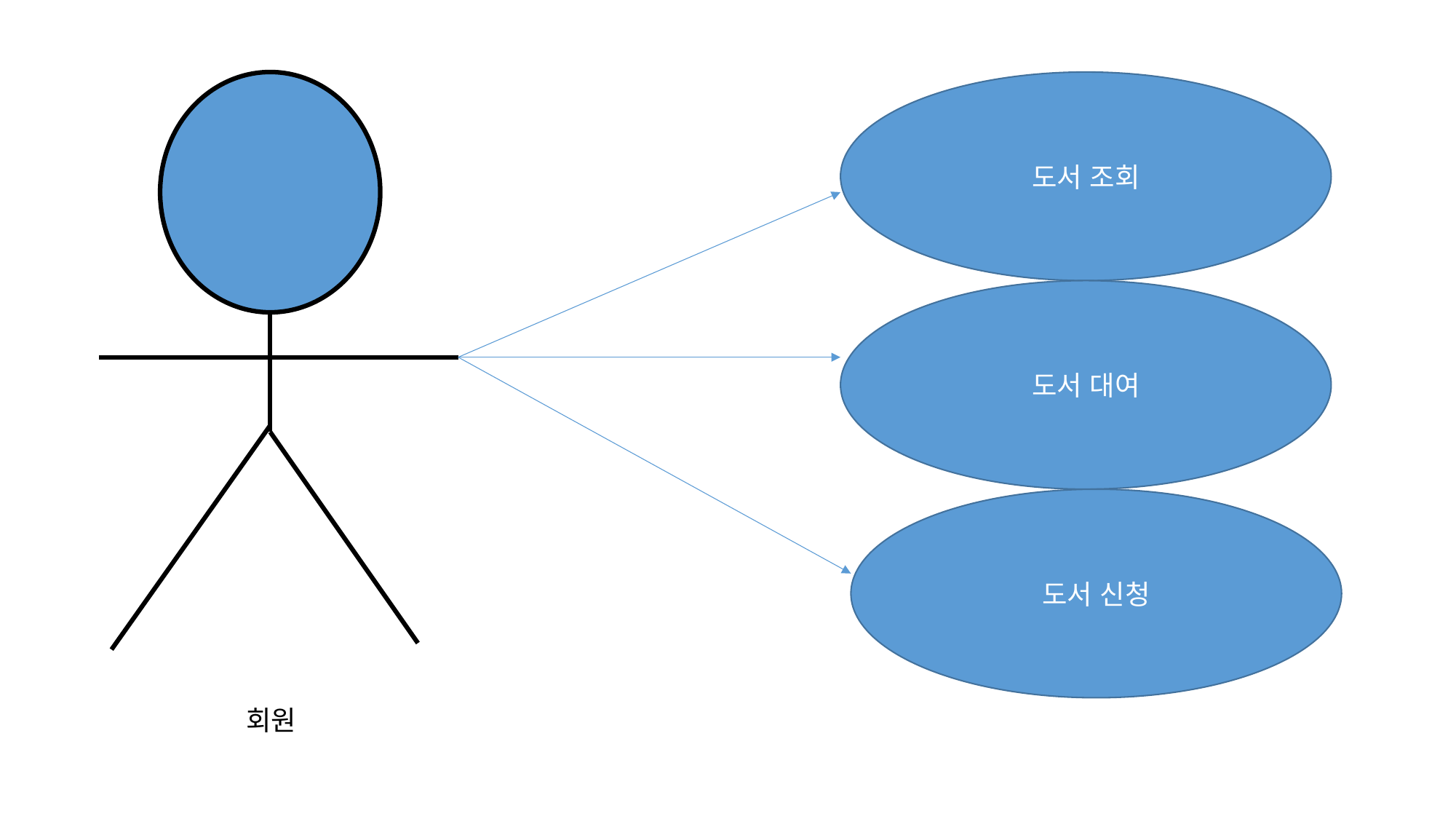

도서 조회
도서 대여
도서 신청
회원